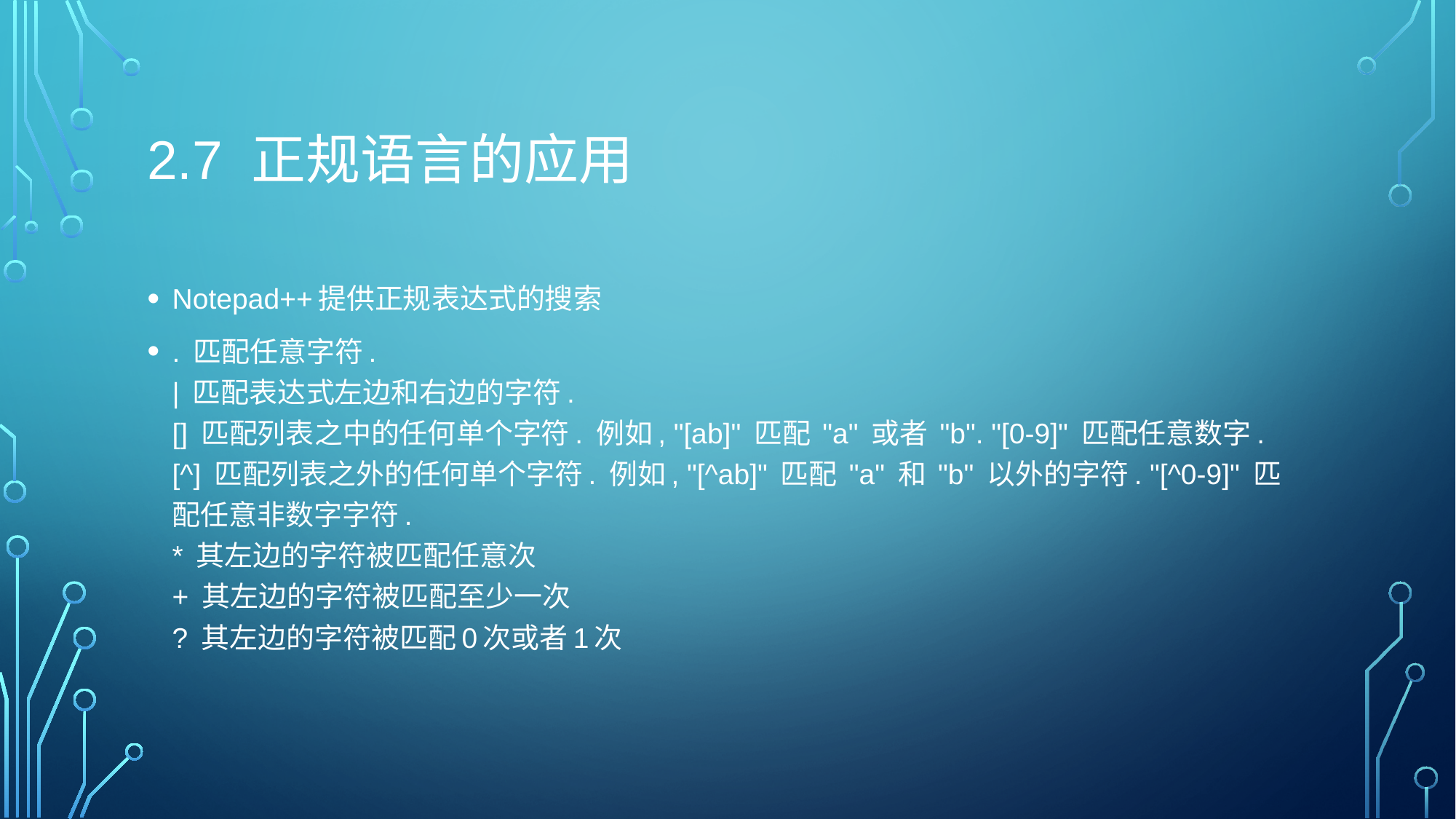

# 2.7 正规语言的应用
Notepad++提供正规表达式的搜索
. 匹配任意字符.
| 匹配表达式左边和右边的字符.
[] 匹配列表之中的任何单个字符. 例如, "[ab]" 匹配 "a" 或者 "b". "[0-9]" 匹配任意数字.
[^] 匹配列表之外的任何单个字符. 例如, "[^ab]" 匹配 "a" 和 "b" 以外的字符. "[^0-9]" 匹配任意非数字字符.
* 其左边的字符被匹配任意次
+ 其左边的字符被匹配至少一次
? 其左边的字符被匹配0次或者1次